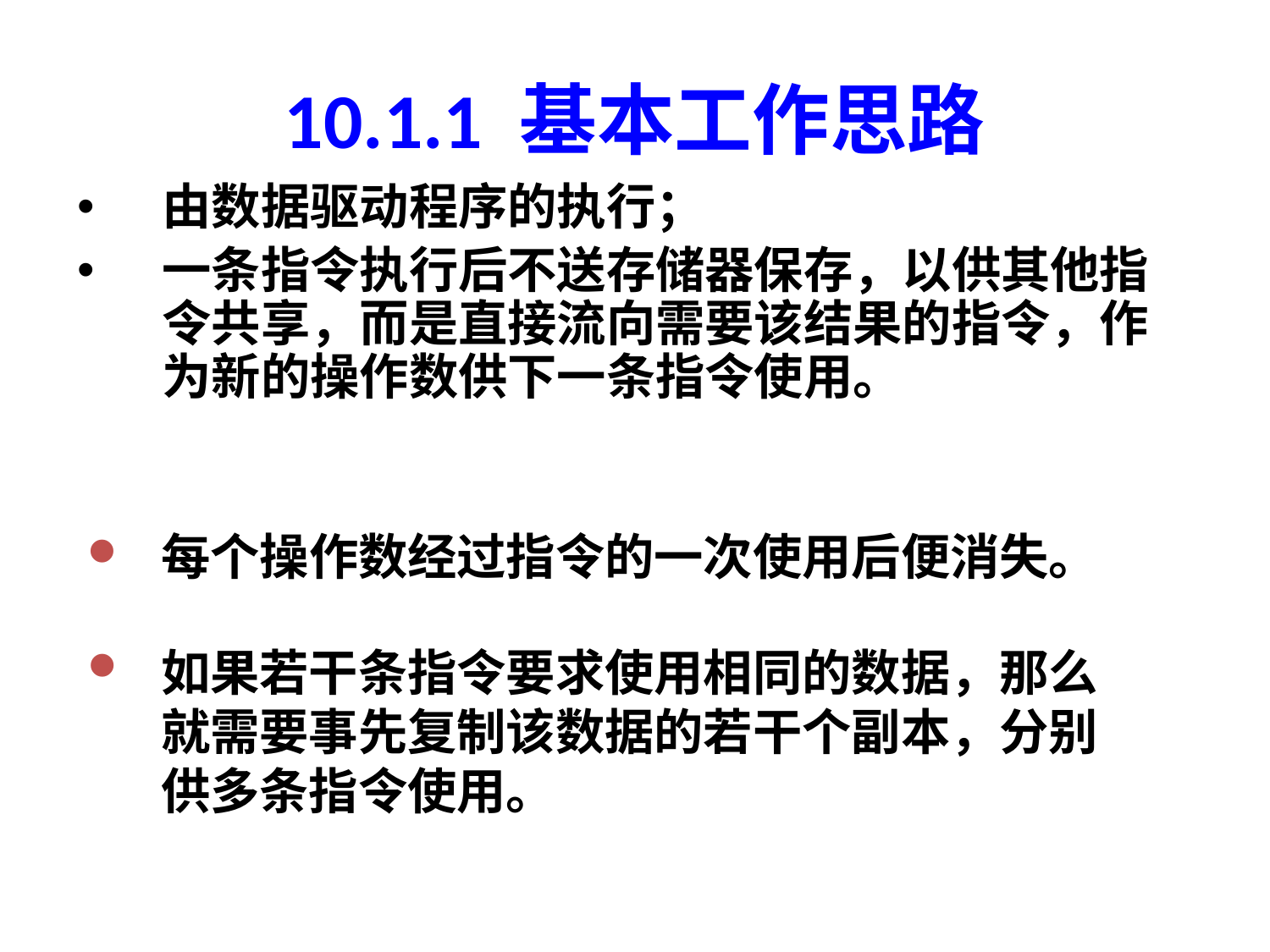

# 10.1.1 基本工作思路
由数据驱动程序的执行；
一条指令执行后不送存储器保存，以供其他指令共享，而是直接流向需要该结果的指令，作为新的操作数供下一条指令使用。
每个操作数经过指令的一次使用后便消失。
如果若干条指令要求使用相同的数据，那么就需要事先复制该数据的若干个副本，分别供多条指令使用。